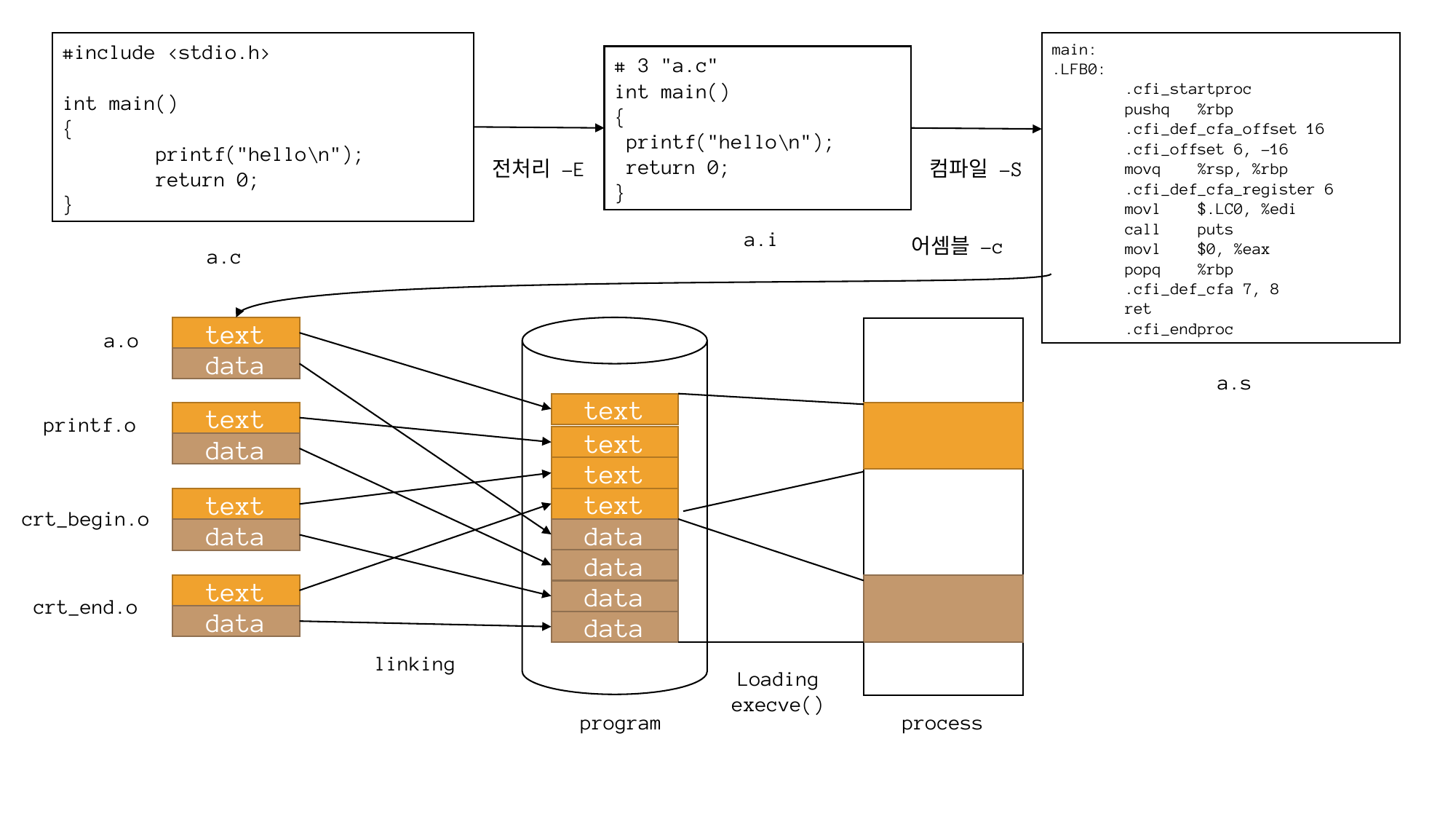

#include <stdio.h>

int main()
{
        printf("hello\n");
        return 0;
}
main:
.LFB0:
        .cfi_startproc
        pushq   %rbp
        .cfi_def_cfa_offset 16
        .cfi_offset 6, -16
        movq    %rsp, %rbp
        .cfi_def_cfa_register 6
        movl    $.LC0, %edi
        call    puts
        movl    $0, %eax
        popq    %rbp
        .cfi_def_cfa 7, 8
        ret
        .cfi_endproc
# 3 "a.c"
int main()
{
 printf("hello\n");
 return 0;
}
전처리 -E
컴파일 -S
a.i
어셈블 -c
a.c
text

a.o
data
a.s
text
text

printf.o
text
data
text
text
text
crt_begin.o
data
data
data
text

data
crt_end.o
data
data
linking
Loading
execve()
program
process